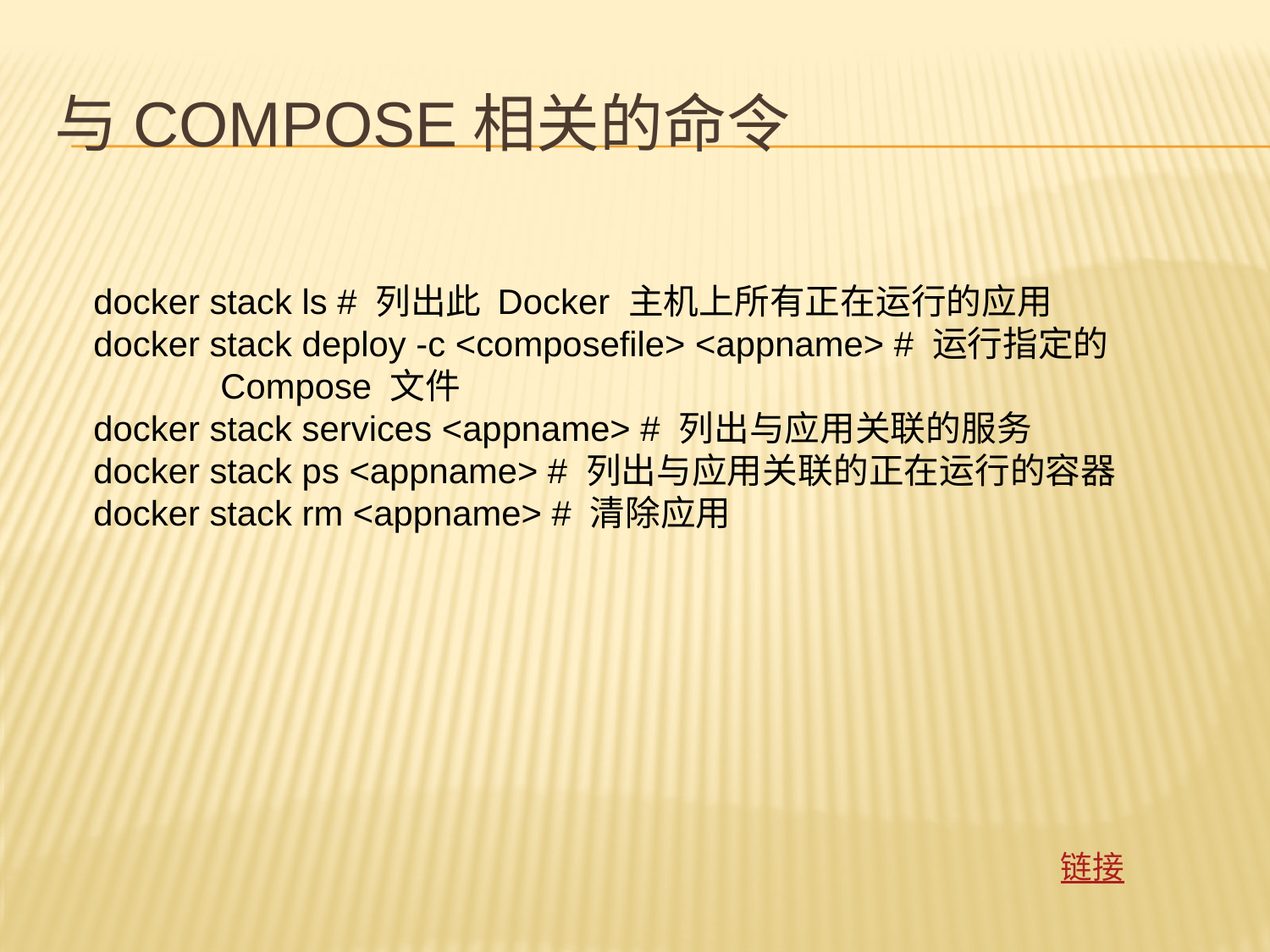

# 与Compose相关的命令
docker stack ls # 列出此 Docker 主机上所有正在运行的应用
docker stack deploy -c <composefile> <appname> # 运行指定的 	Compose 文件
docker stack services <appname> # 列出与应用关联的服务
docker stack ps <appname> # 列出与应用关联的正在运行的容器
docker stack rm <appname> # 清除应用
链接